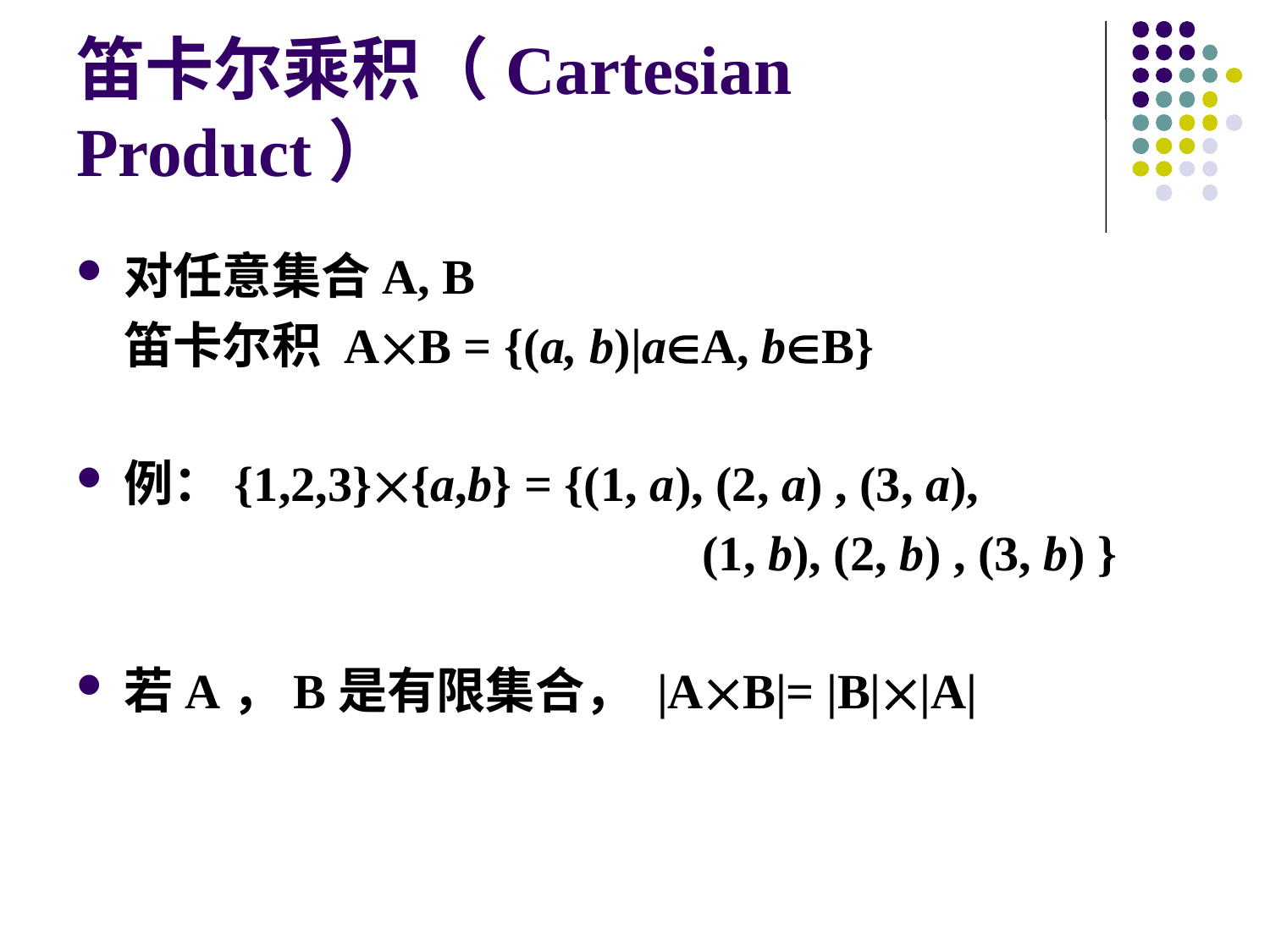

# 笛卡尔乘积（Cartesian Product）
对任意集合A, B
	笛卡尔积 A×B = {(a, b)|a∈A, b∈B}

例：{1,2,3}×{a,b} = {(1, a), (2, a) , (3, a),
                                                   (1, b), (2, b) , (3, b) }

若A，B是有限集合， |A×B|= |B|×|A|